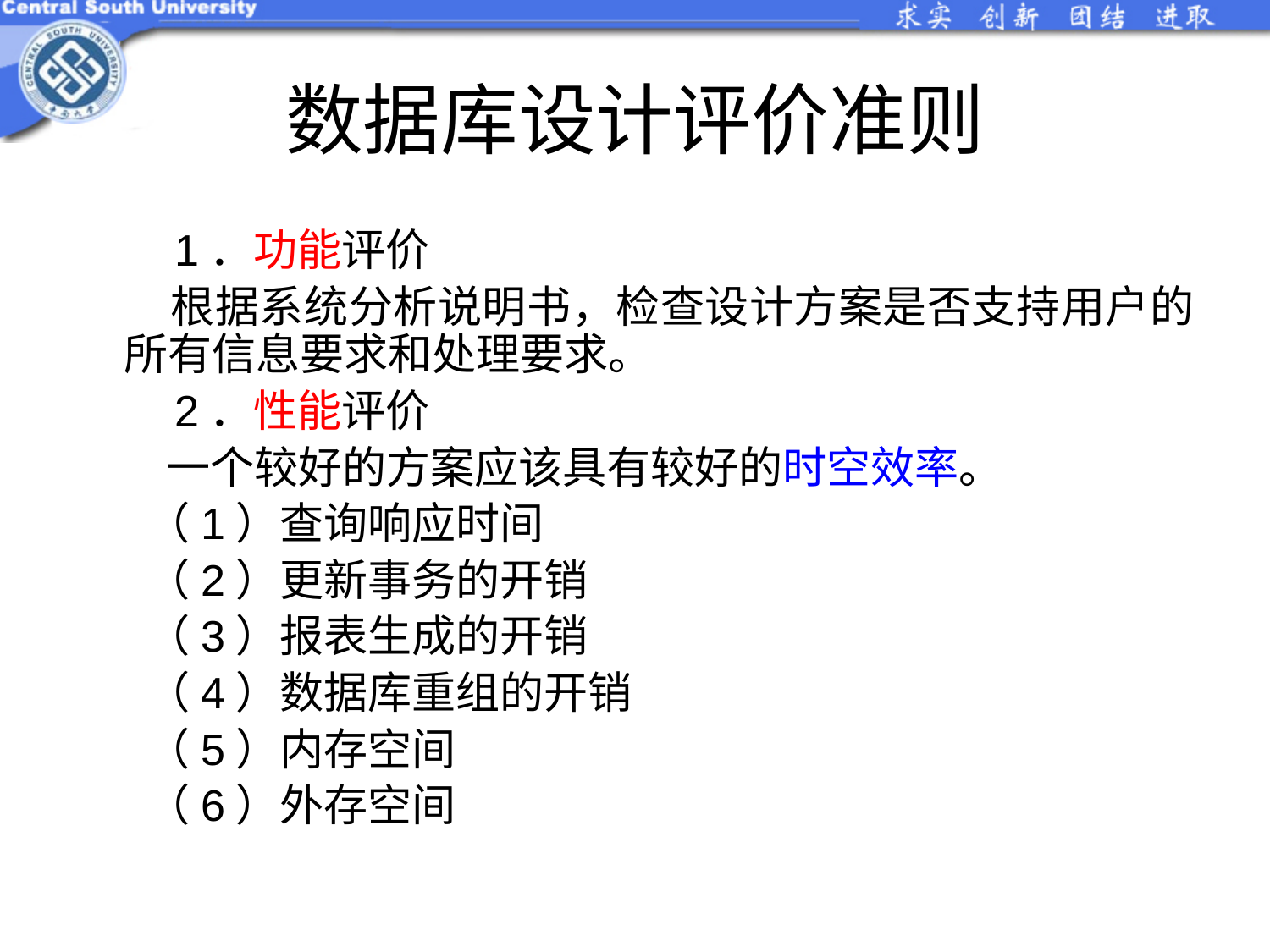

# 数据库设计评价准则
        1．功能评价
        根据系统分析说明书，检查设计方案是否支持用户的所有信息要求和处理要求。
        2．性能评价
        一个较好的方案应该具有较好的时空效率。
      （1）查询响应时间
      （2）更新事务的开销
      （3）报表生成的开销
      （4）数据库重组的开销
      （5）内存空间
      （6）外存空间